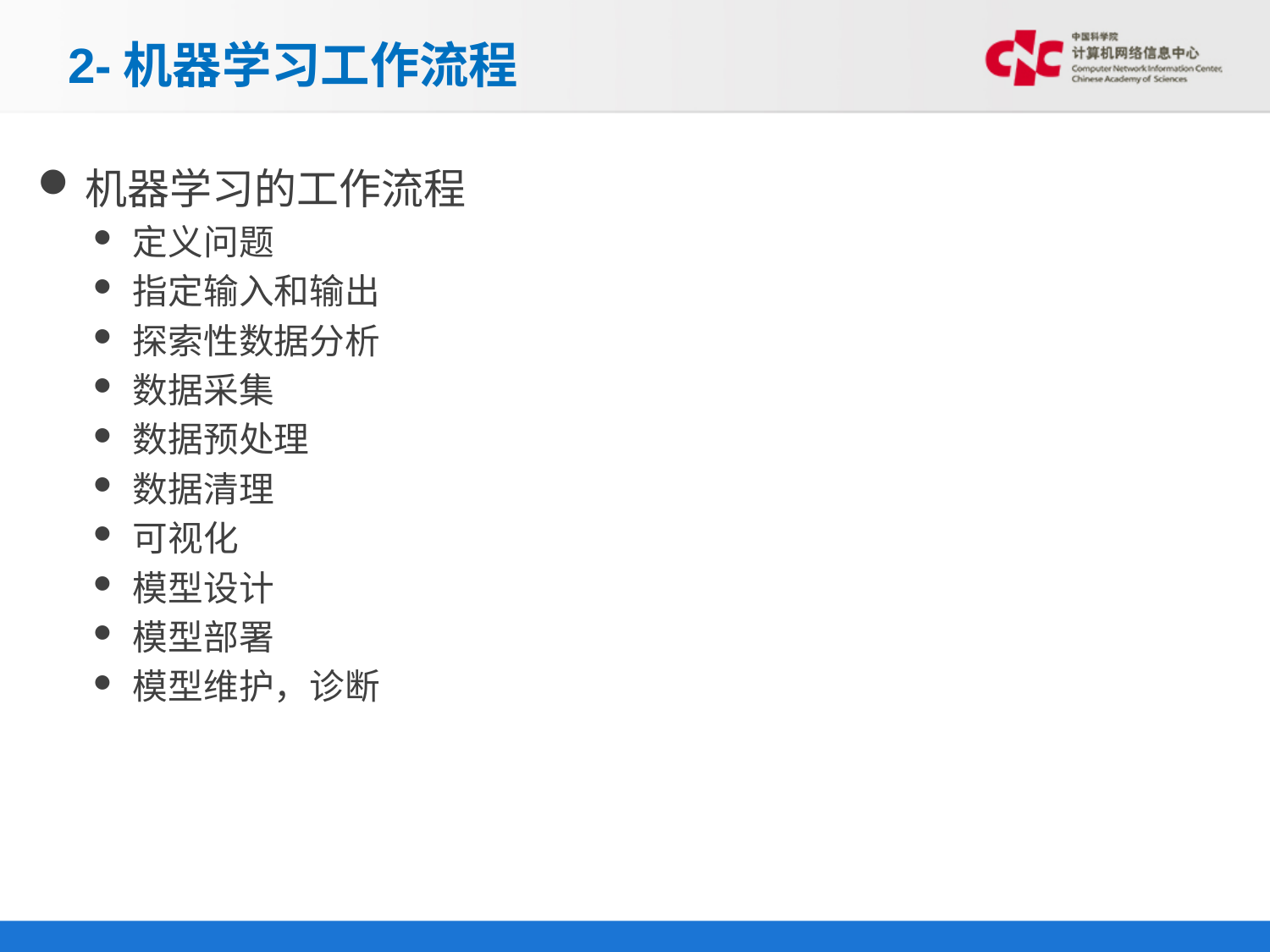

# 2-机器学习工作流程
机器学习的工作流程
定义问题
指定输入和输出
探索性数据分析
数据采集
数据预处理
数据清理
可视化
模型设计
模型部署
模型维护，诊断